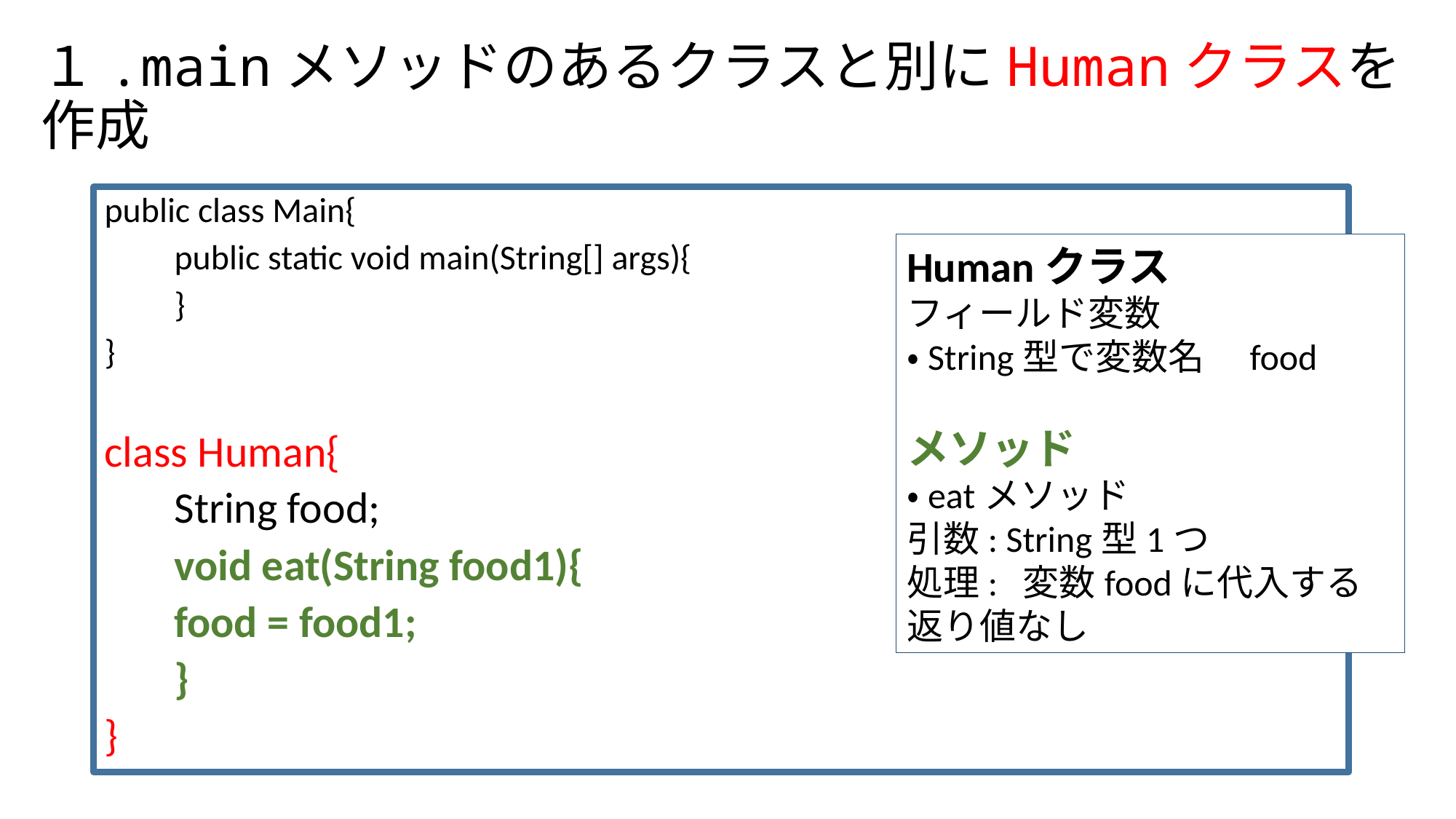

１.mainメソッドのあるクラスと別にHumanクラスを作成
public class Main{
	public static void main(String[] args){
	}
}

class Human{
	String food;
	void eat(String food1){
		food = food1;
	}
}
Humanクラス
フィールド変数
・String型で変数名　food

メソッド
・eatメソッド
引数: String型1つ
処理:  変数foodに代入する
返り値なし